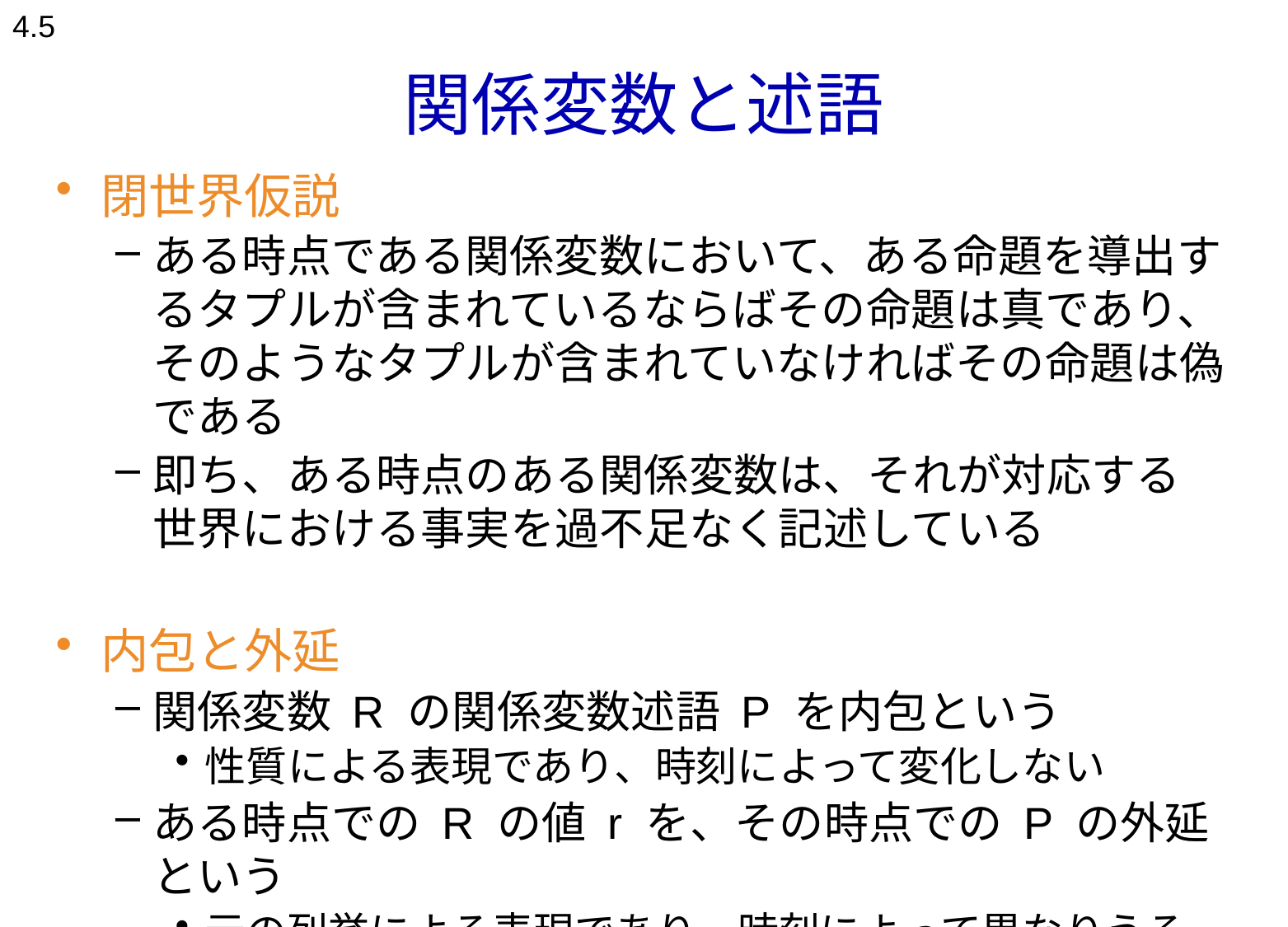

4.5
# 関係変数と述語
閉世界仮説
ある時点である関係変数において、ある命題を導出するタプルが含まれているならばその命題は真であり、そのようなタプルが含まれていなければその命題は偽である
即ち、ある時点のある関係変数は、それが対応する
世界における事実を過不足なく記述している

内包と外延
関係変数 R の関係変数述語 P を内包という
性質による表現であり、時刻によって変化しない
ある時点での R の値 r を、その時点での P の外延という
元の列挙による表現であり、時刻によって異なりうる